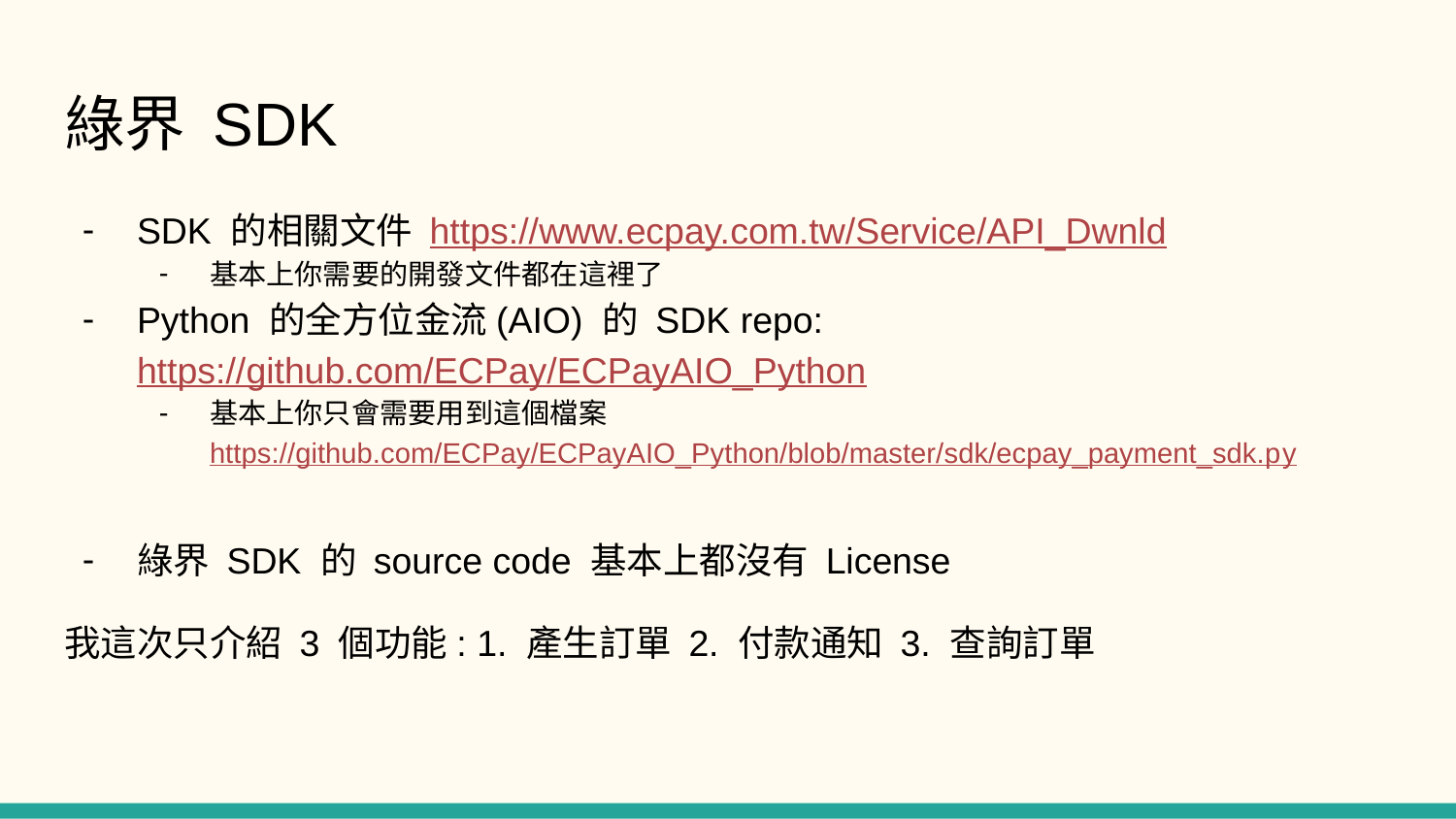

# 綠界 SDK
SDK 的相關文件 https://www.ecpay.com.tw/Service/API_Dwnld
基本上你需要的開發文件都在這裡了
Python 的全方位金流(AIO) 的 SDK repo: https://github.com/ECPay/ECPayAIO_Python
基本上你只會需要用到這個檔案 https://github.com/ECPay/ECPayAIO_Python/blob/master/sdk/ecpay_payment_sdk.py

綠界 SDK 的 source code 基本上都沒有 License
我這次只介紹 3 個功能: 1. 產生訂單 2. 付款通知 3. 查詢訂單